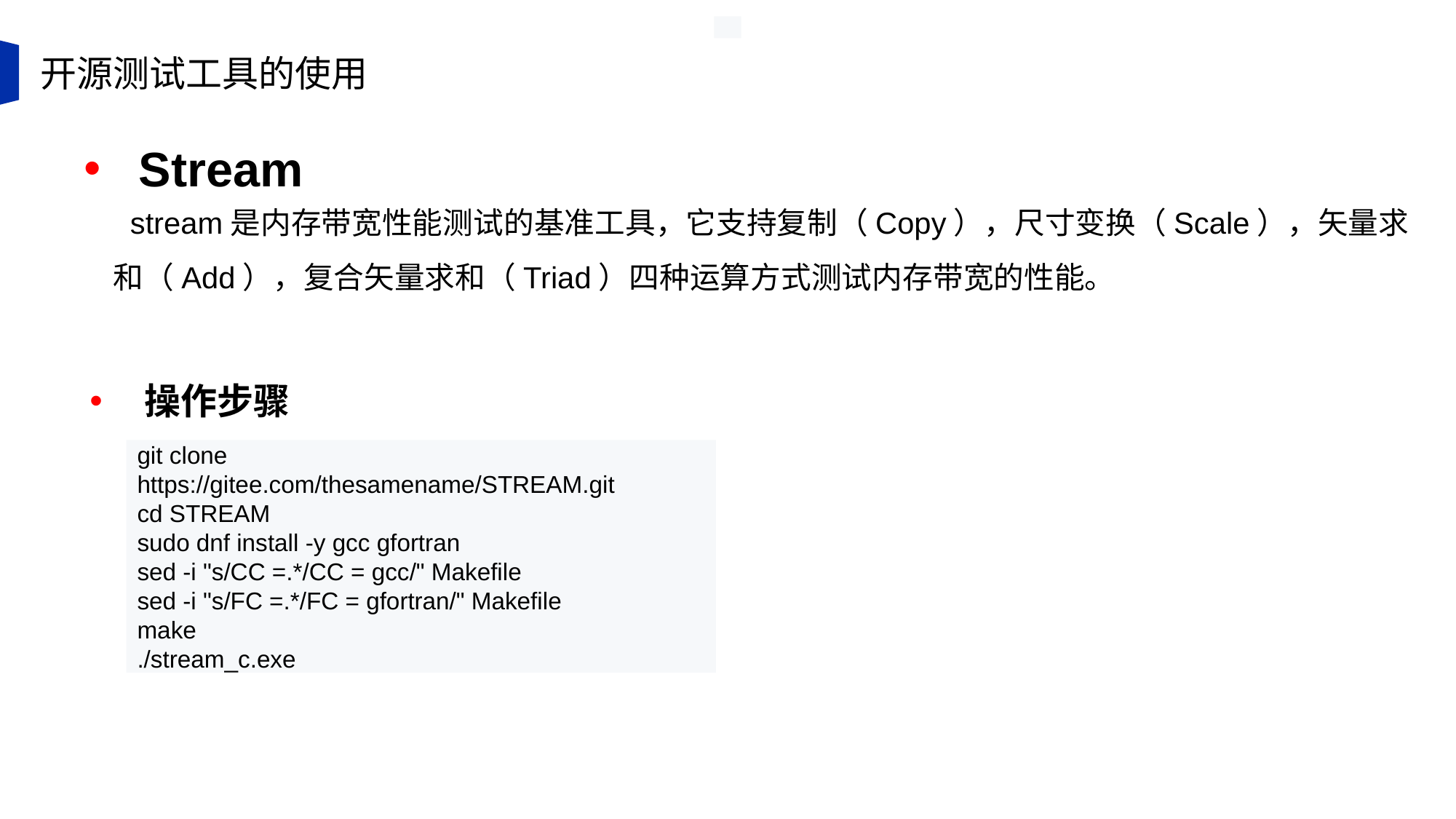

开源测试工具的使用

Stream
  stream是内存带宽性能测试的基准工具，它支持复制（Copy），尺寸变换（Scale），矢量求和（Add），复合矢量求和（Triad）四种运算方式测试内存带宽的性能。
操作步骤
git clone https://gitee.com/thesamename/STREAM.git
cd STREAM
sudo dnf install -y gcc gfortran
sed -i "s/CC =.*/CC = gcc/" Makefile
sed -i "s/FC =.*/FC = gfortran/" Makefile
make
./stream_c.exe